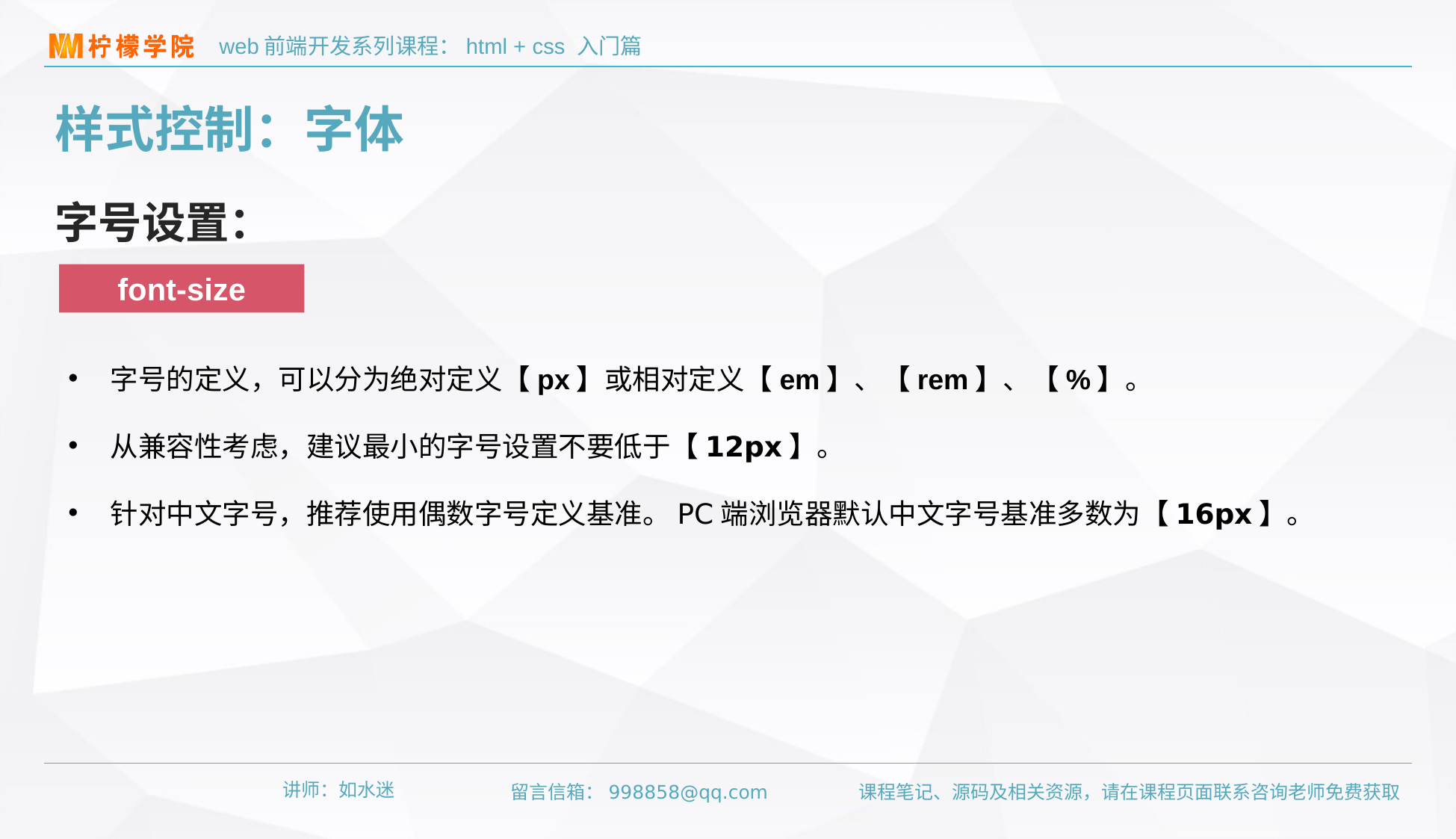

样式控制：字体
字号设置：
font-size
字号的定义，可以分为绝对定义【px】或相对定义【em】、【rem】、【%】。
从兼容性考虑，建议最小的字号设置不要低于【12px】。
针对中文字号，推荐使用偶数字号定义基准。PC端浏览器默认中文字号基准多数为【16px】。